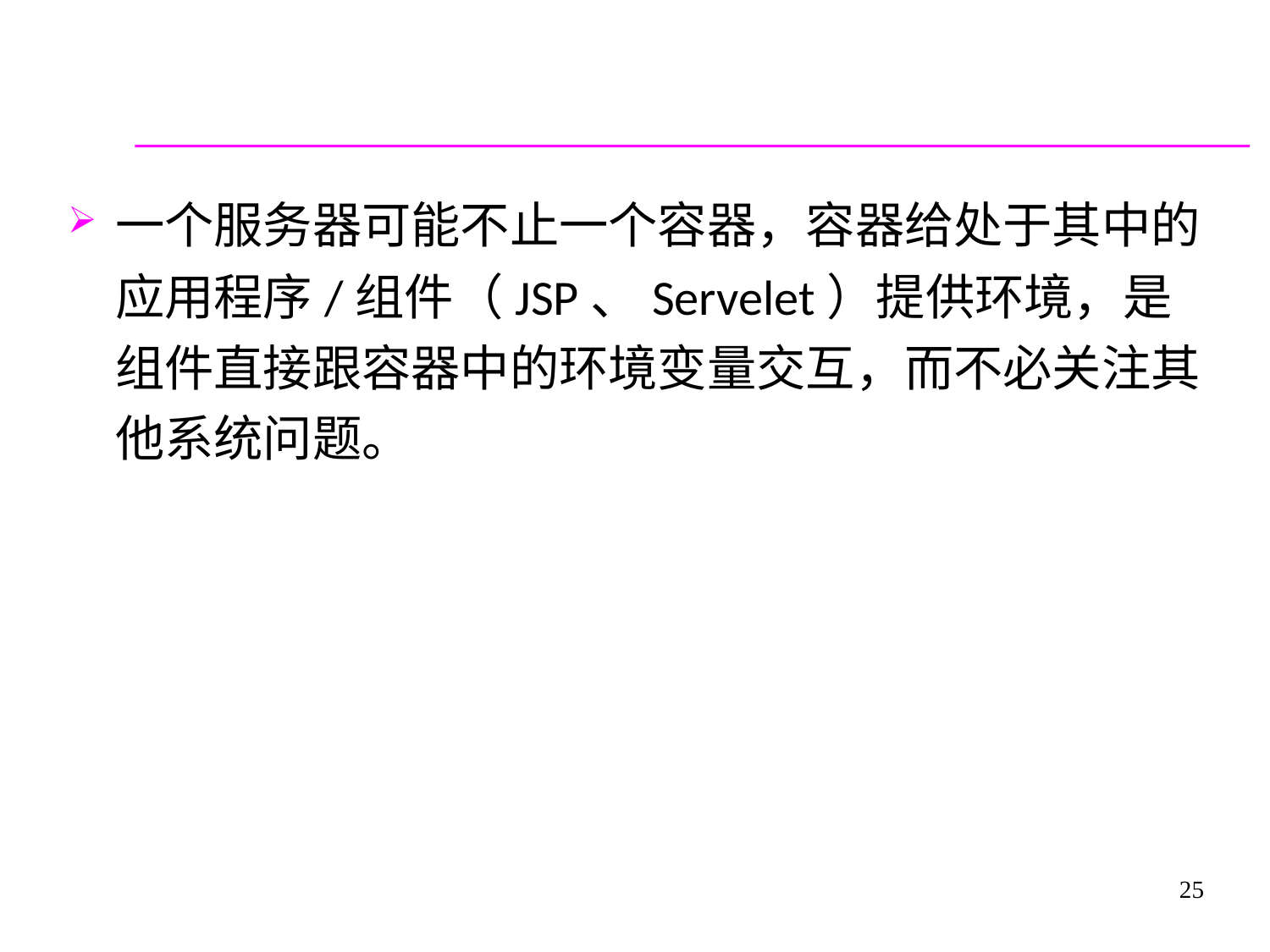

#
一个服务器可能不止一个容器，容器给处于其中的应用程序/组件（JSP、Servelet）提供环境，是组件直接跟容器中的环境变量交互，而不必关注其他系统问题。

25